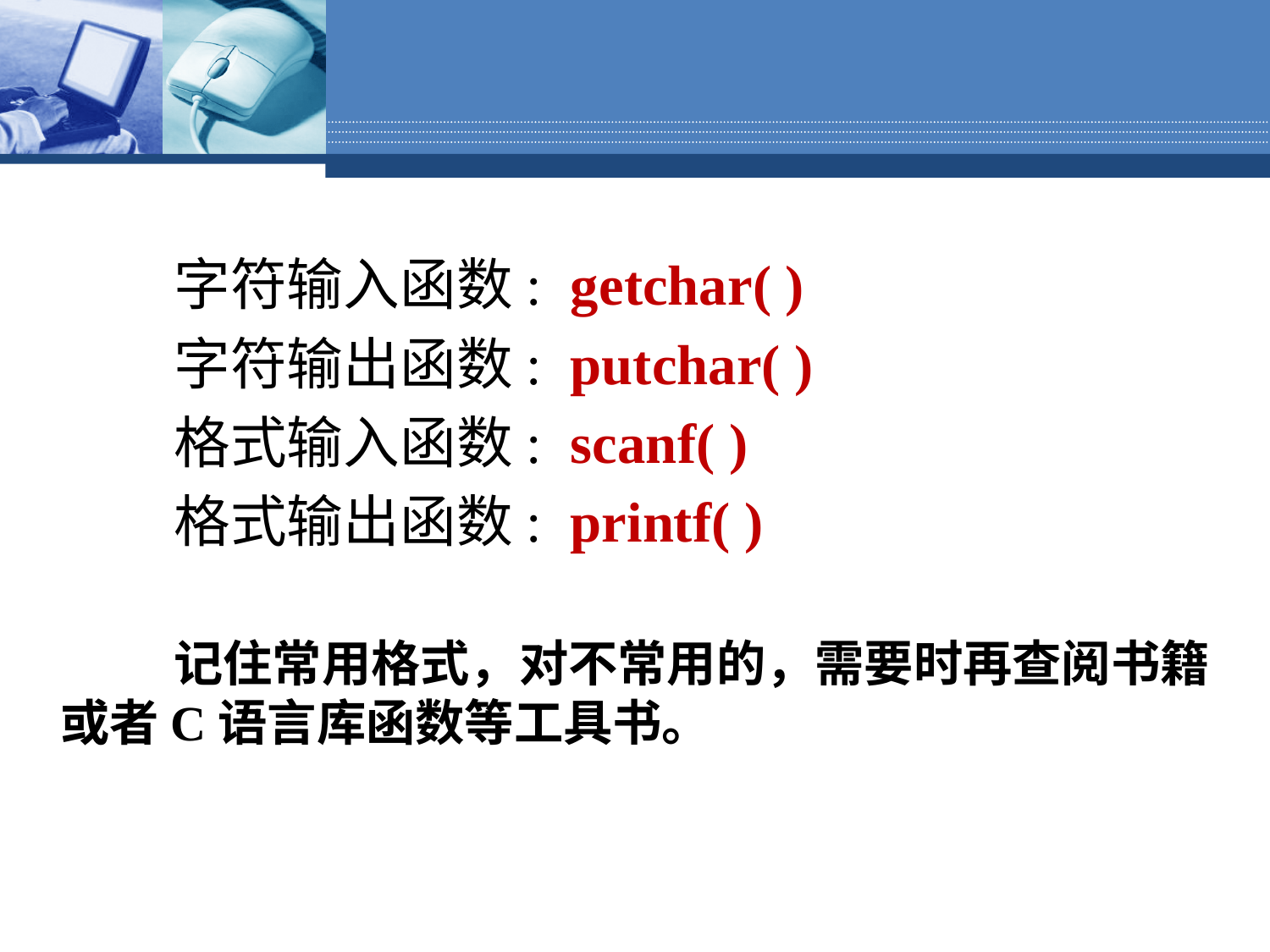

数据输入输出总结
# 字符输入函数:  getchar( )
字符输出函数:  putchar( )
格式输入函数:  scanf( )
格式输出函数:  printf( )

记住常用格式，对不常用的，需要时再查阅书籍或者C语言库函数等工具书。